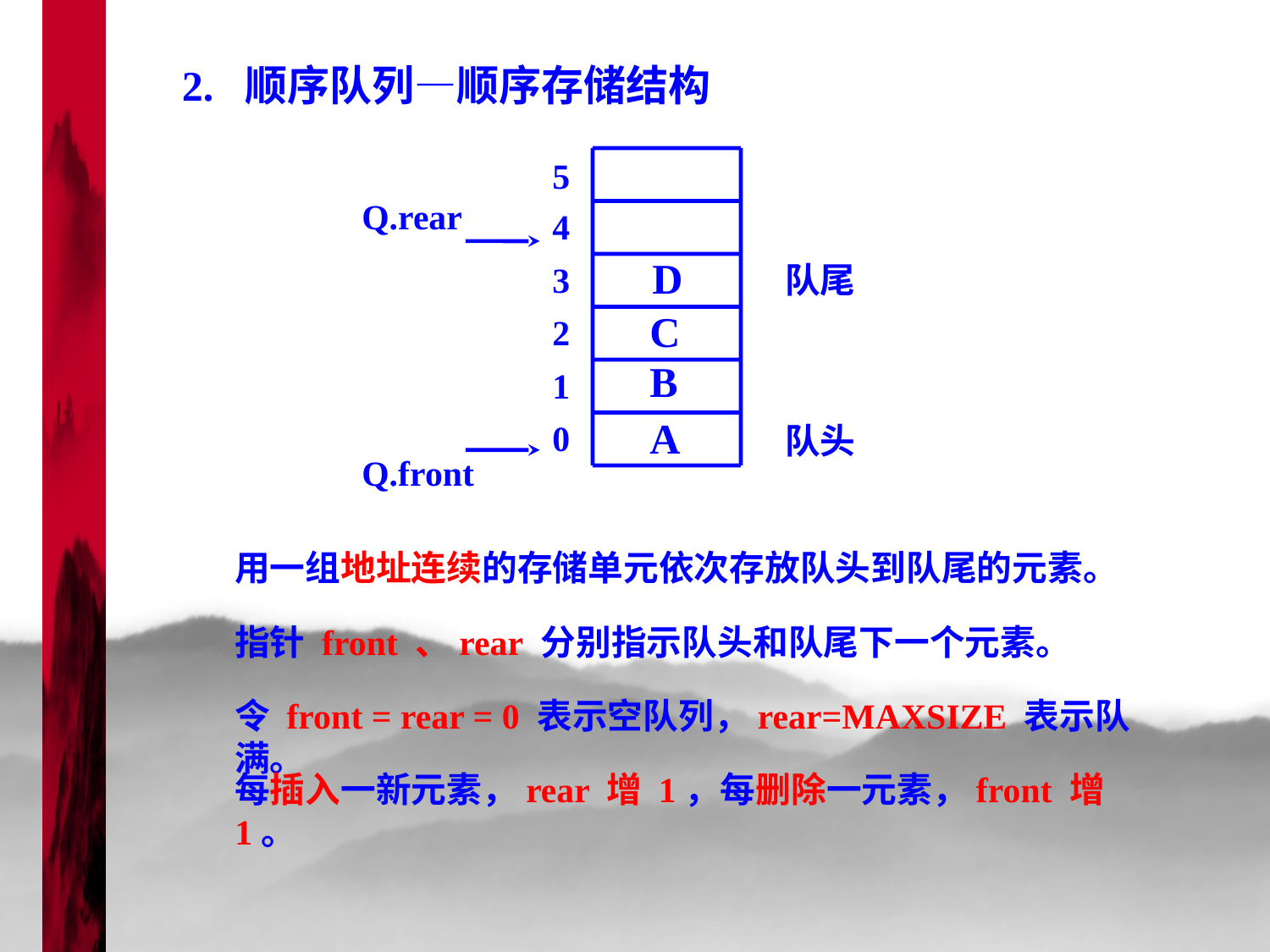

2.  顺序队列—顺序存储结构
5

4

D
3
队尾

C
2

B
1

A
0

队头

Q.rear

Q.front

用一组地址连续的存储单元依次存放队头到队尾的元素。
指针 front 、rear 分别指示队头和队尾下一个元素。
令 front = rear = 0 表示空队列，rear=MAXSIZE 表示队满。
每插入一新元素，rear 增 1，每删除一元素，front 增 1。